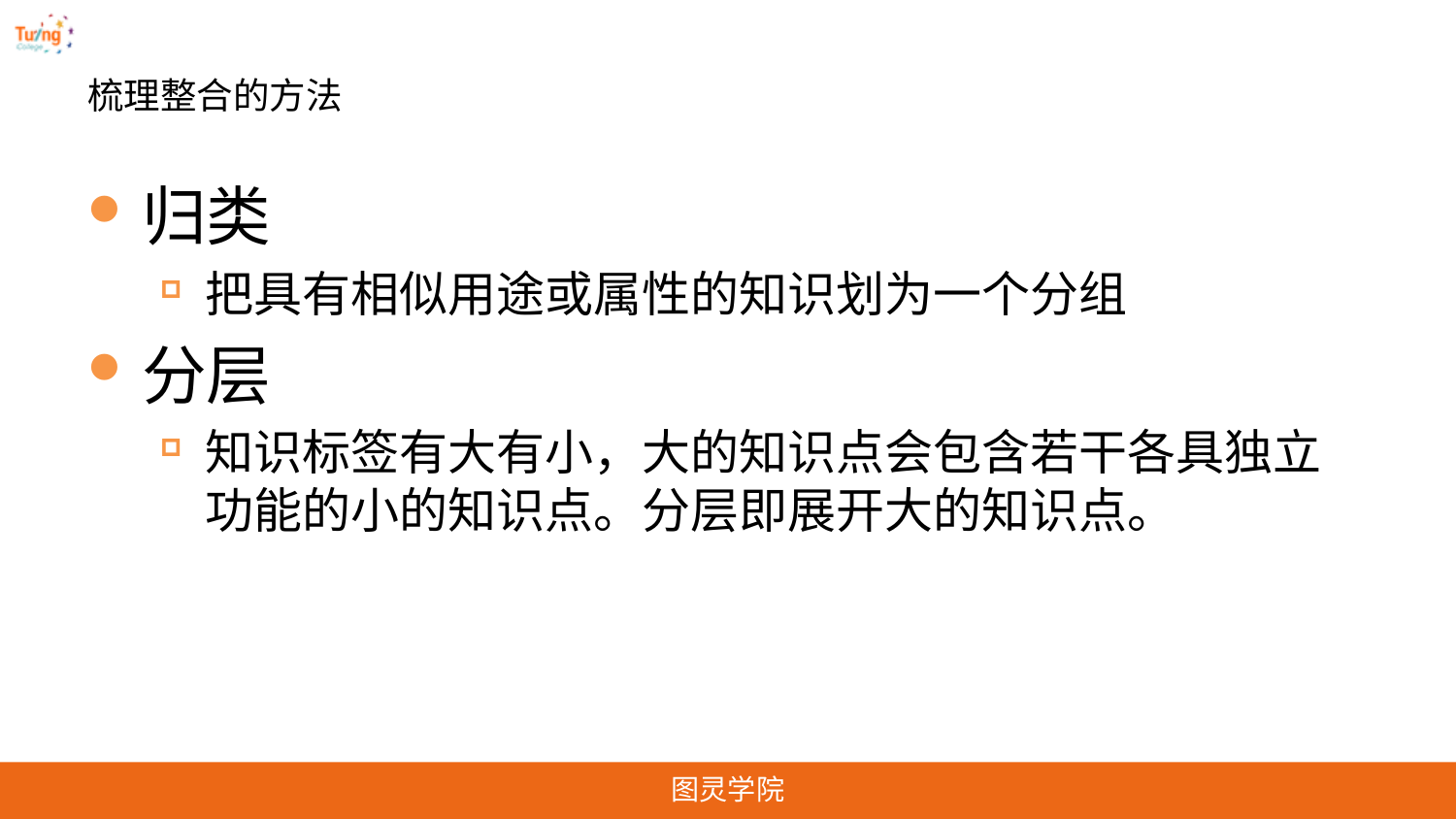

# 梳理整合的方法
归类
把具有相似用途或属性的知识划为一个分组
分层
知识标签有大有小，大的知识点会包含若干各具独立功能的小的知识点。分层即展开大的知识点。
图灵学院